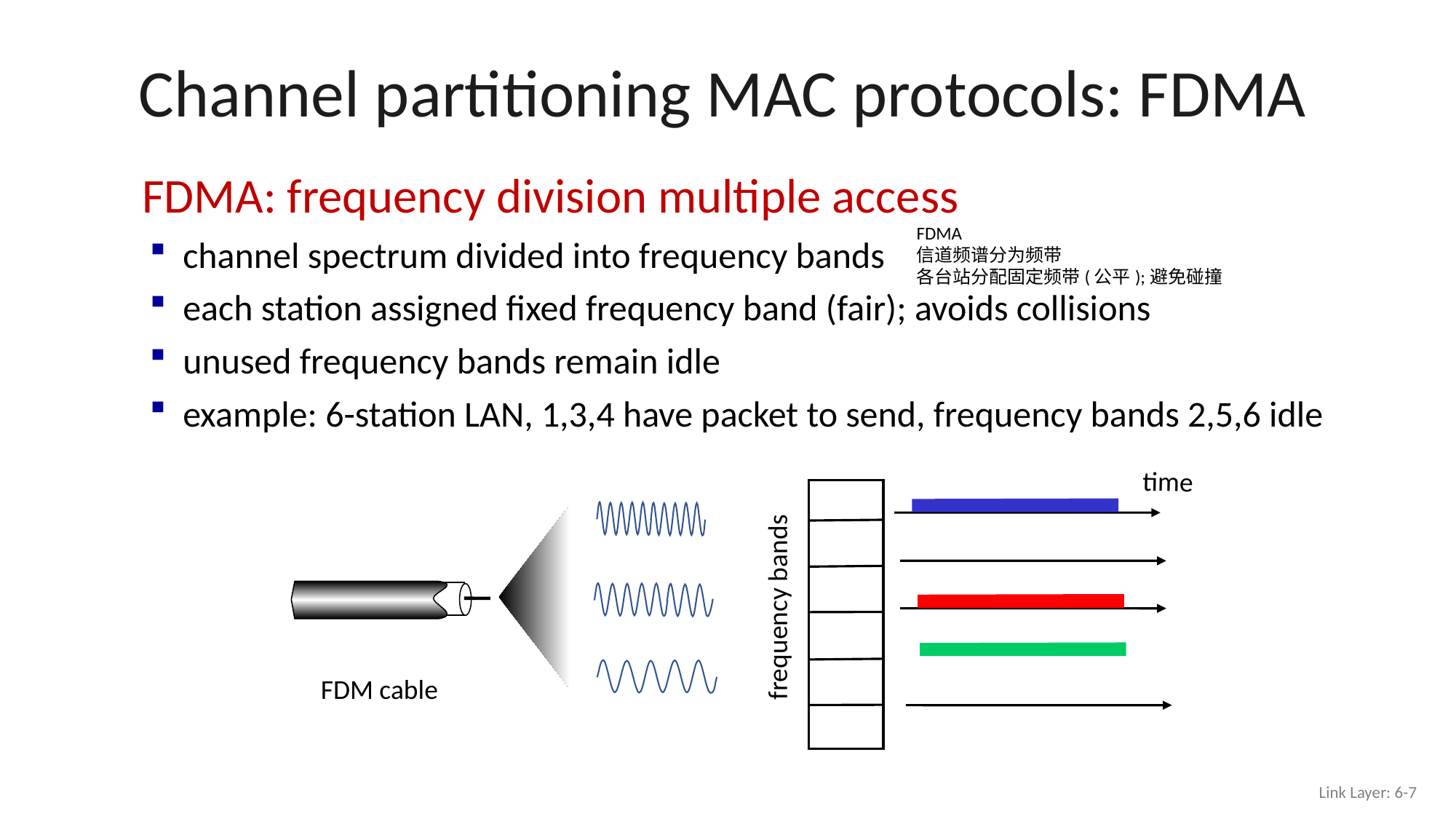

# Channel partitioning MAC protocols: FDMA
FDMA: frequency division multiple access
channel spectrum divided into frequency bands
each station assigned fixed frequency band (fair); avoids collisions
unused frequency bands remain idle
example: 6-station LAN, 1,3,4 have packet to send, frequency bands 2,5,6 idle
FDMA
信道频谱分为频带
各台站分配固定频带(公平);避免碰撞
time

frequency bands

FDM cable

Link Layer: 6-7